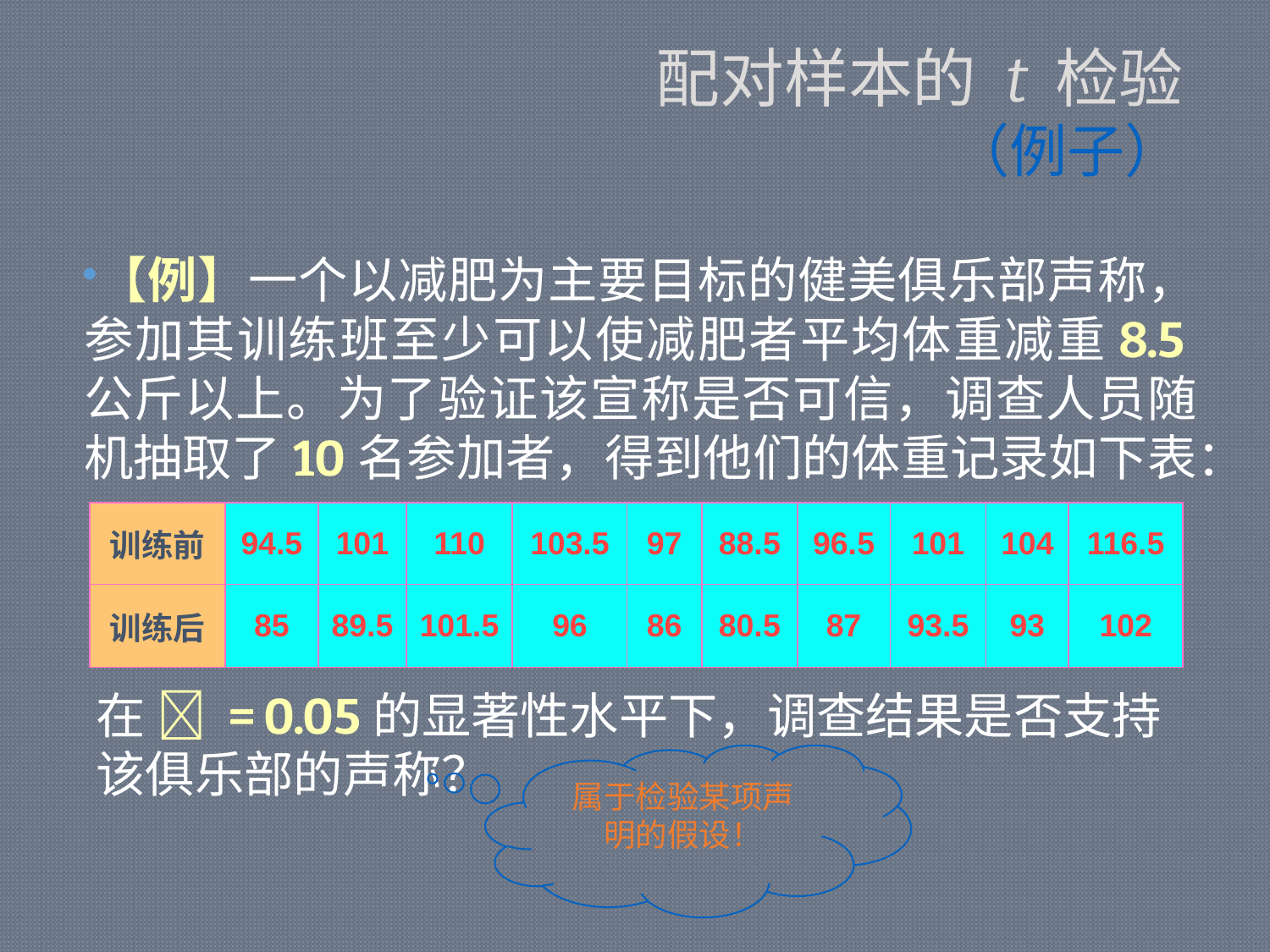

# 配对样本的 t 检验 （例子）

【例】一个以减肥为主要目标的健美俱乐部声称，参加其训练班至少可以使减肥者平均体重减重8.5公斤以上。为了验证该宣称是否可信，调查人员随机抽取了10名参加者，得到他们的体重记录如下表：

| 训练前 | 94.5 | 101 | 110 | 103.5 | 97 | 88.5 | 96.5 | 101 | 104 | 116.5 |
| --- | --- | --- | --- | --- | --- | --- | --- | --- | --- | --- |
| 训练后 | 85 | 89.5 | 101.5 | 96 | 86 | 80.5 | 87 | 93.5 | 93 | 102 |
在 α = 0.05的显著性水平下，调查结果是否支持该俱乐部的声称？
属于检验某项声明的假设！